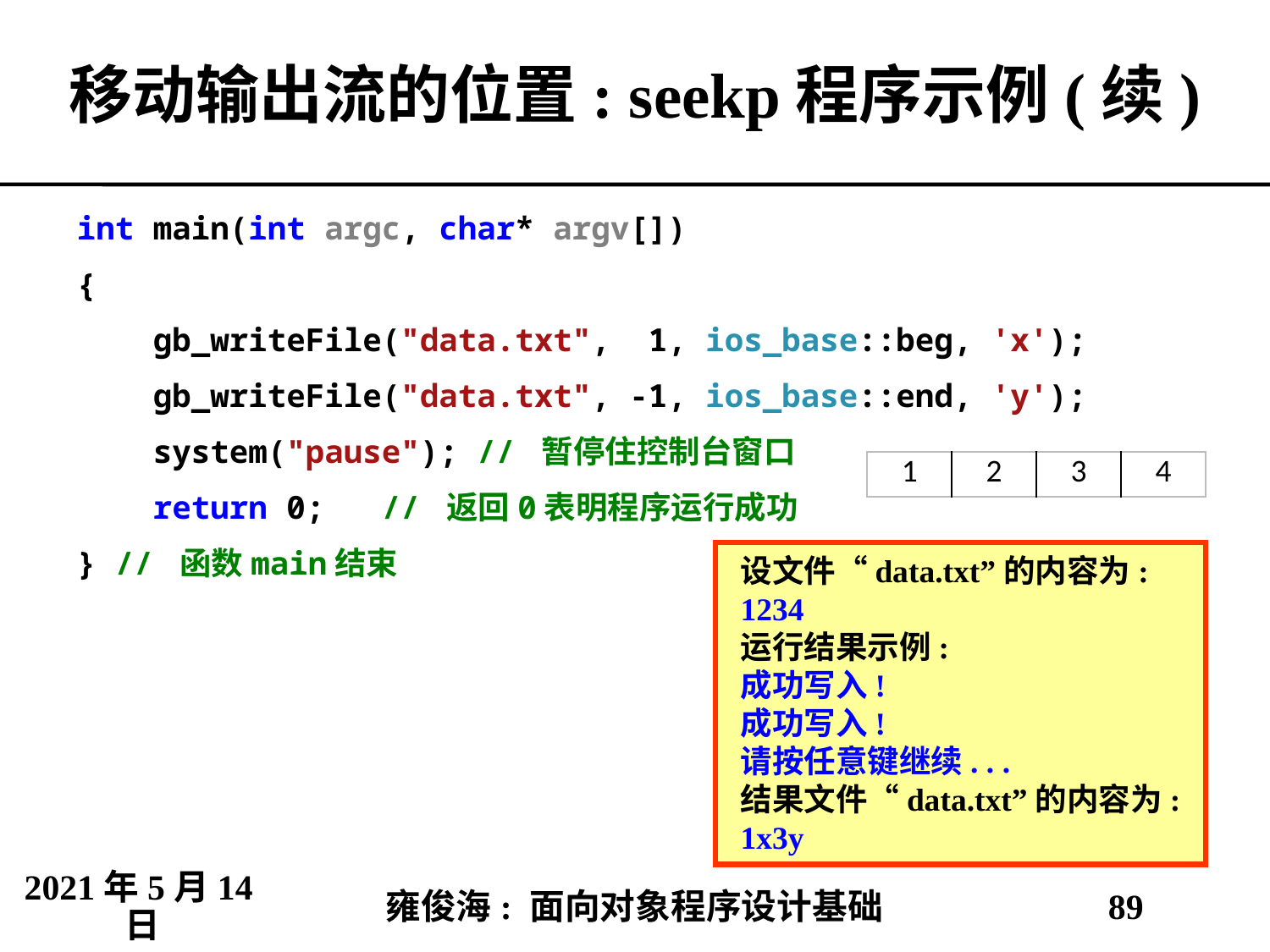

# 移动输出流的位置: seekp程序示例(续)

int main(int argc, char* argv[])
{
    gb_writeFile("data.txt",  1, ios_base::beg, 'x');
    gb_writeFile("data.txt", -1, ios_base::end, 'y');
    system("pause"); // 暂停住控制台窗口
    return 0;   // 返回0表明程序运行成功
} // 函数main结束
| 1 | 2 | 3 | 4 |
| --- | --- | --- | --- |
设文件“data.txt”的内容为:
1234
运行结果示例:
成功写入!
成功写入!
请按任意键继续. . .
结果文件“data.txt”的内容为:
1x3y
2021年5月14日
雍俊海: 面向对象程序设计基础
89